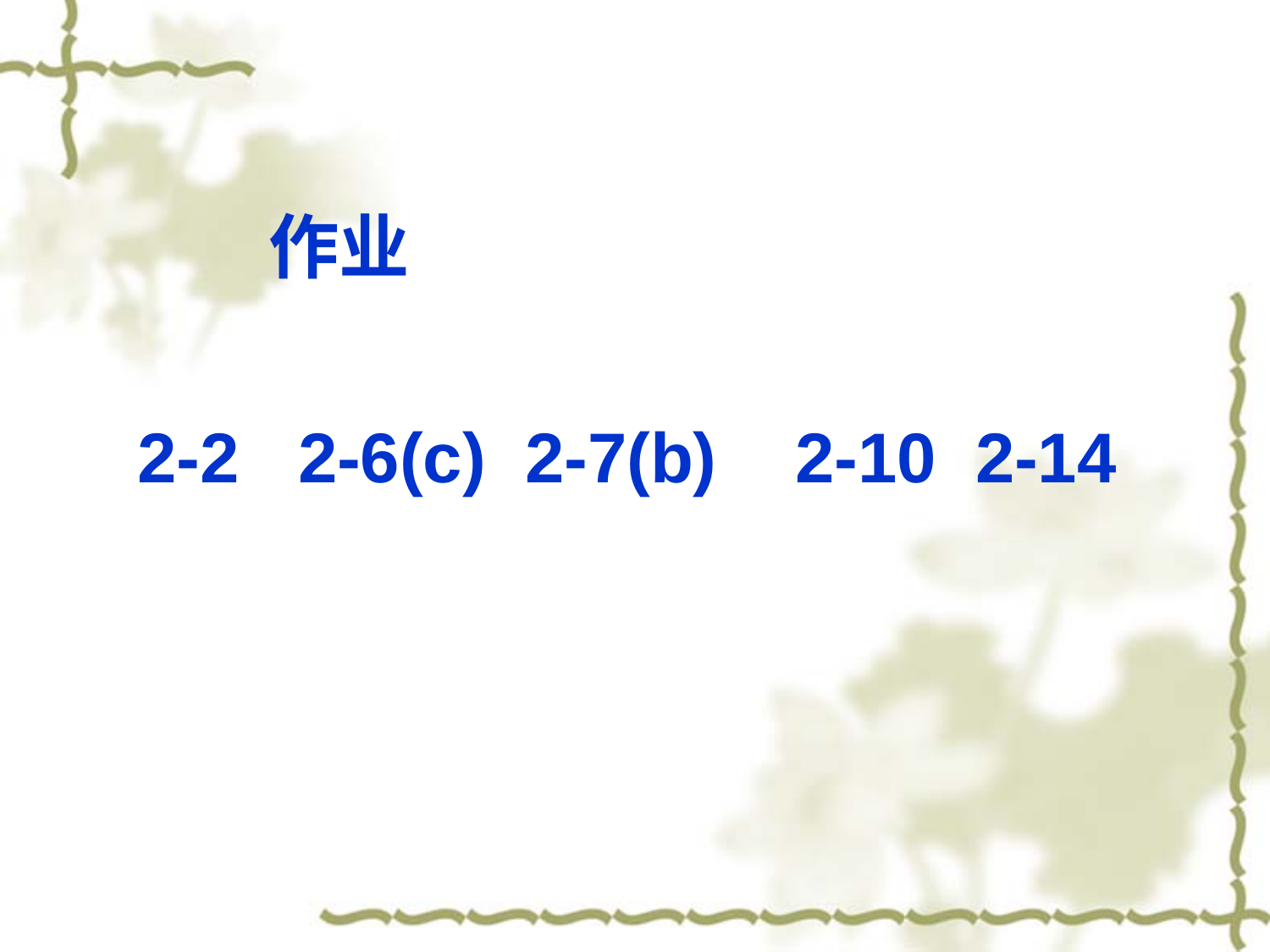

作业
2-2   2-6(c)  2-7(b)    2-10  2-14
124